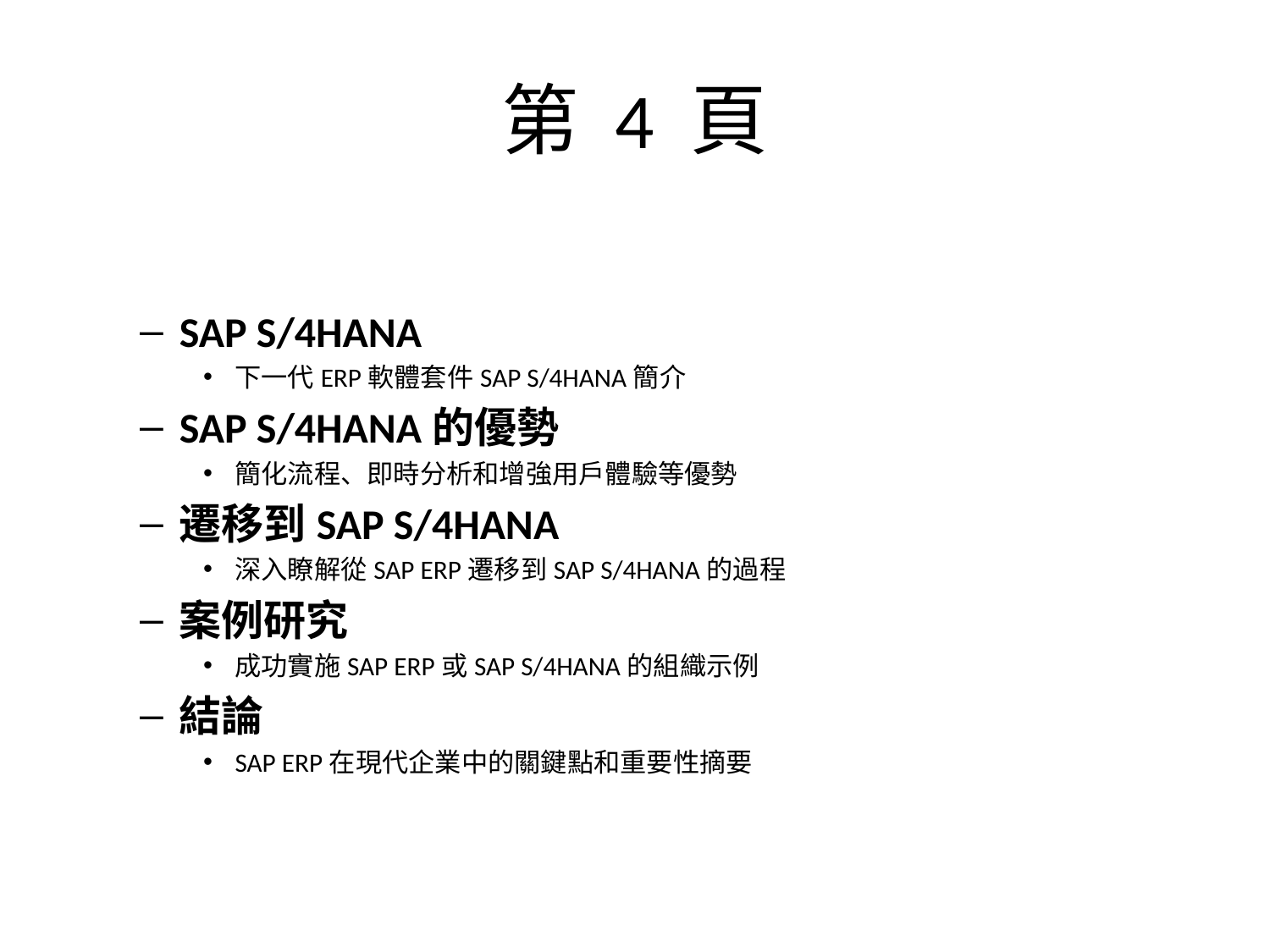

# 第 4 頁

SAP S/4HANA
下一代ERP軟體套件SAP S/4HANA簡介
SAP S/4HANA的優勢
簡化流程、即時分析和增強用戶體驗等優勢
遷移到SAP S/4HANA
深入瞭解從SAP ERP遷移到SAP S/4HANA的過程
案例研究
成功實施SAP ERP或SAP S/4HANA的組織示例
結論
SAP ERP在現代企業中的關鍵點和重要性摘要